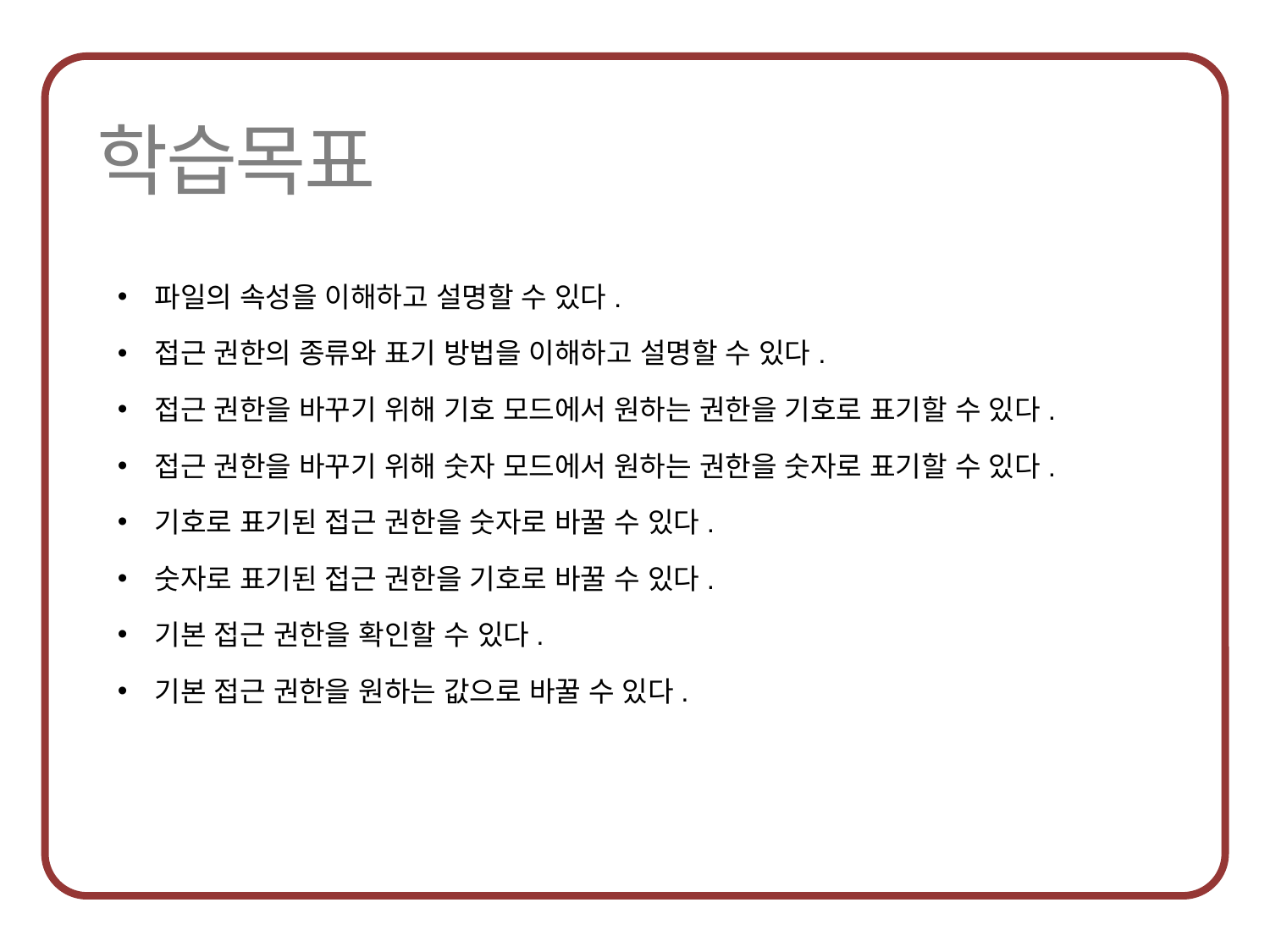

파일의 속성을 이해하고 설명할 수 있다.
접근 권한의 종류와 표기 방법을 이해하고 설명할 수 있다.
접근 권한을 바꾸기 위해 기호 모드에서 원하는 권한을 기호로 표기할 수 있다.
접근 권한을 바꾸기 위해 숫자 모드에서 원하는 권한을 숫자로 표기할 수 있다.
기호로 표기된 접근 권한을 숫자로 바꿀 수 있다.
숫자로 표기된 접근 권한을 기호로 바꿀 수 있다.
기본 접근 권한을 확인할 수 있다.
기본 접근 권한을 원하는 값으로 바꿀 수 있다.